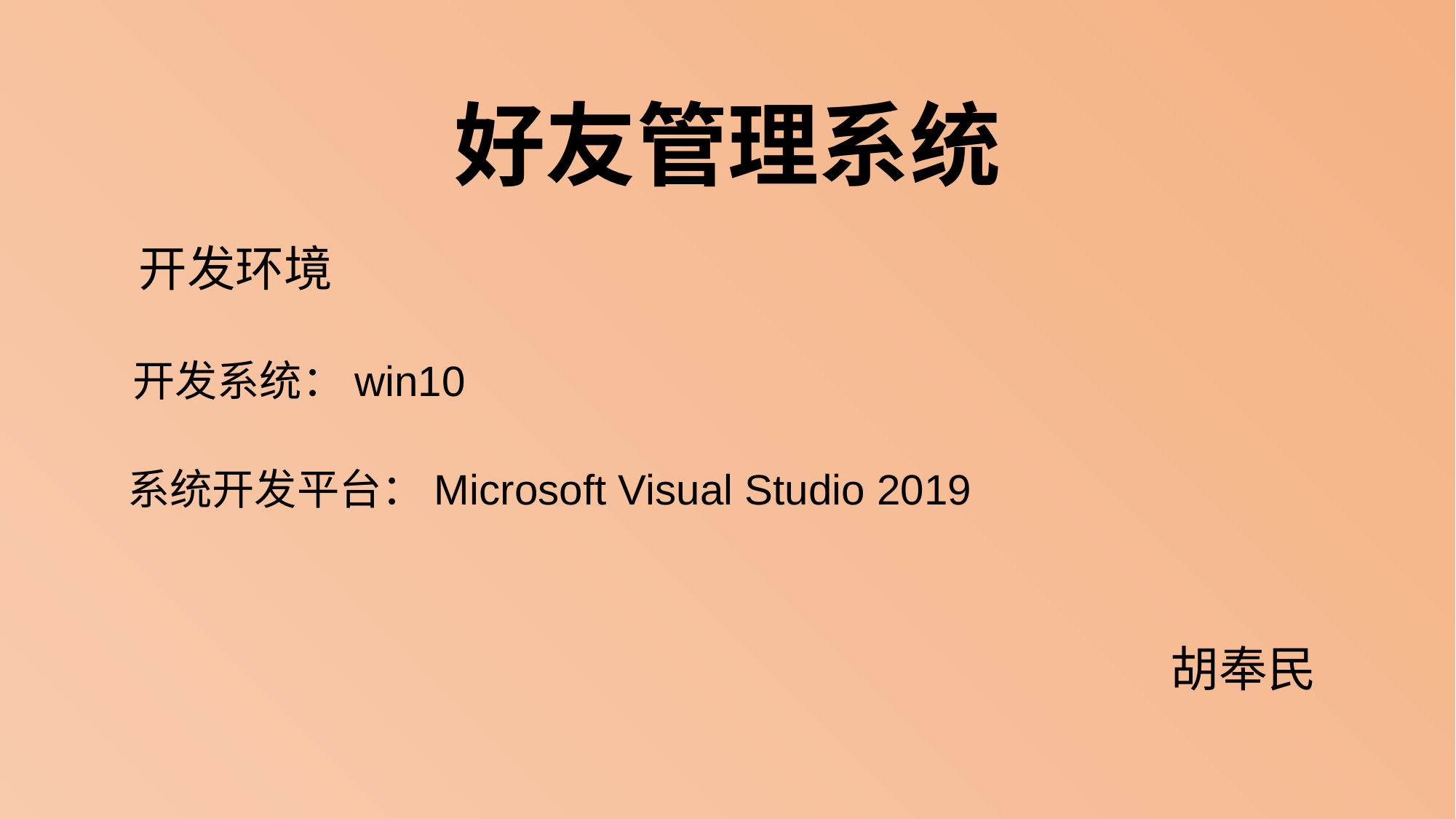

# 好友管理系统
开发环境
开发系统：win10
系统开发平台：Microsoft Visual Studio 2019
胡奉民